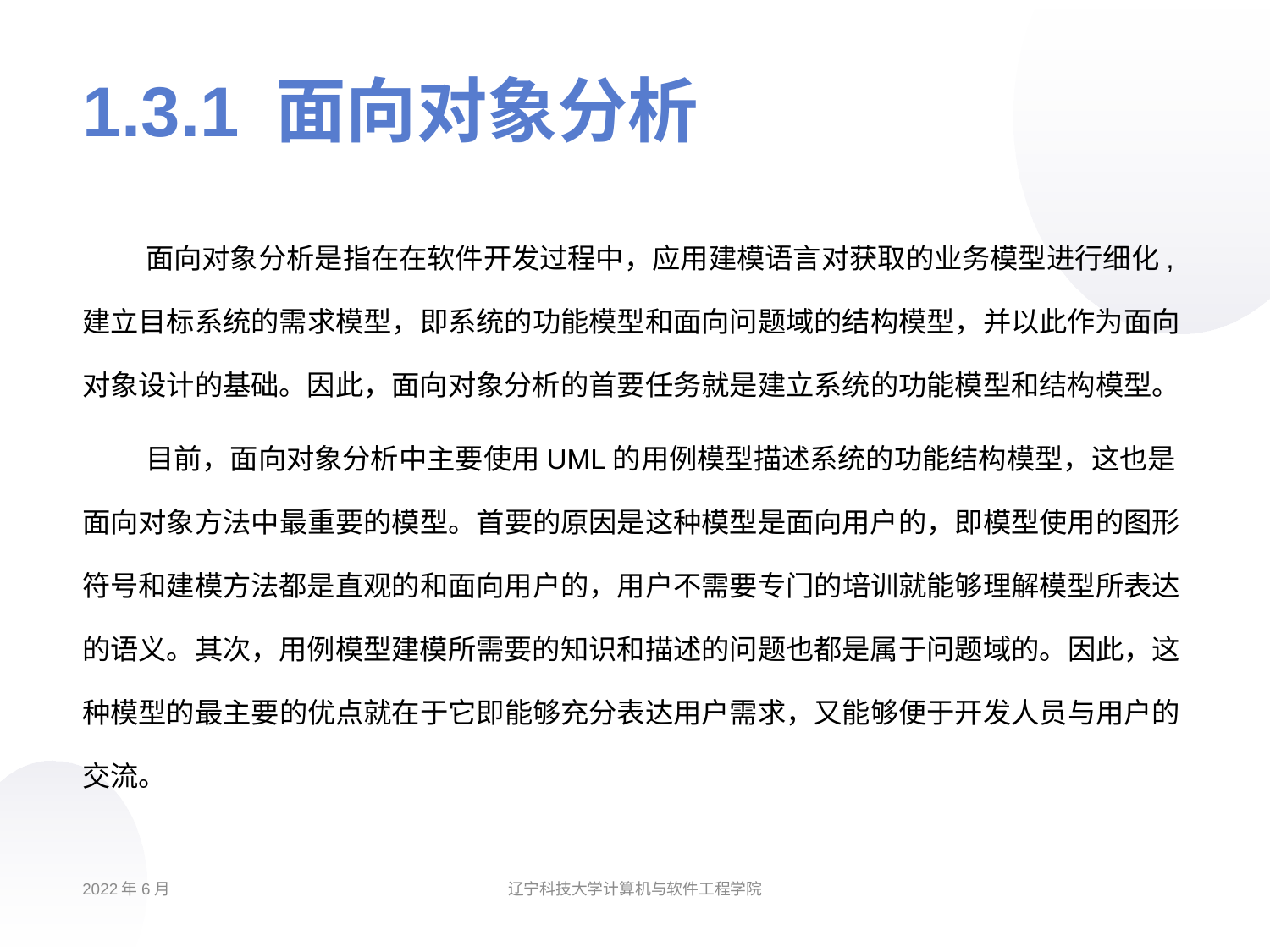

# 1.3.1 面向对象分析
面向对象分析是指在在软件开发过程中，应用建模语言对获取的业务模型进行细化,建立目标系统的需求模型，即系统的功能模型和面向问题域的结构模型，并以此作为面向对象设计的基础。因此，面向对象分析的首要任务就是建立系统的功能模型和结构模型。
目前，面向对象分析中主要使用UML的用例模型描述系统的功能结构模型，这也是面向对象方法中最重要的模型。首要的原因是这种模型是面向用户的，即模型使用的图形符号和建模方法都是直观的和面向用户的，用户不需要专门的培训就能够理解模型所表达的语义。其次，用例模型建模所需要的知识和描述的问题也都是属于问题域的。因此，这种模型的最主要的优点就在于它即能够充分表达用户需求，又能够便于开发人员与用户的交流。

2022年6月
辽宁科技大学计算机与软件工程学院
158